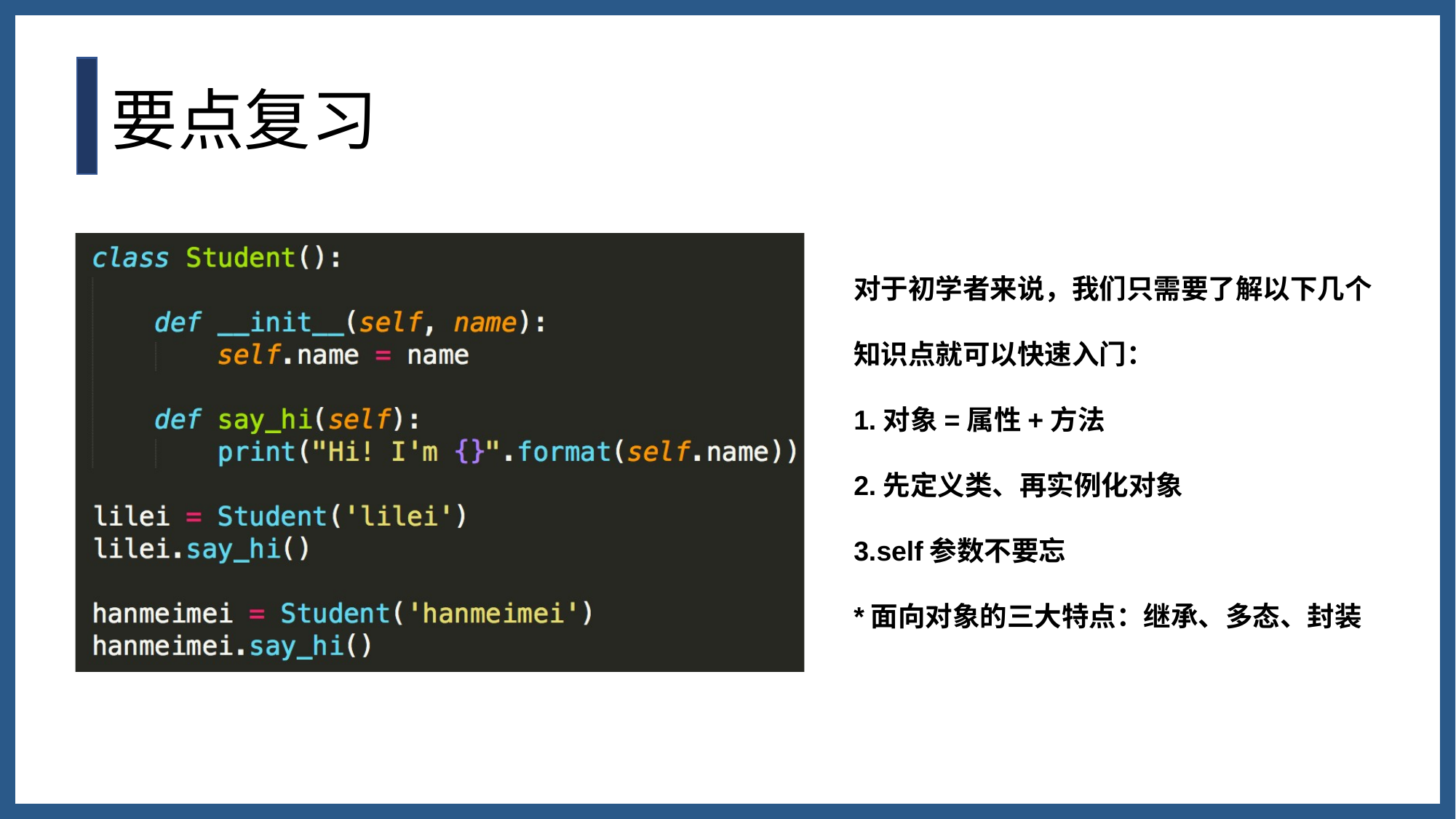

# 要点复习

对于初学者来说，我们只需要了解以下几个知识点就可以快速入门：
1.对象=属性+方法
2.先定义类、再实例化对象
3.self参数不要忘
*面向对象的三大特点：继承、多态、封装